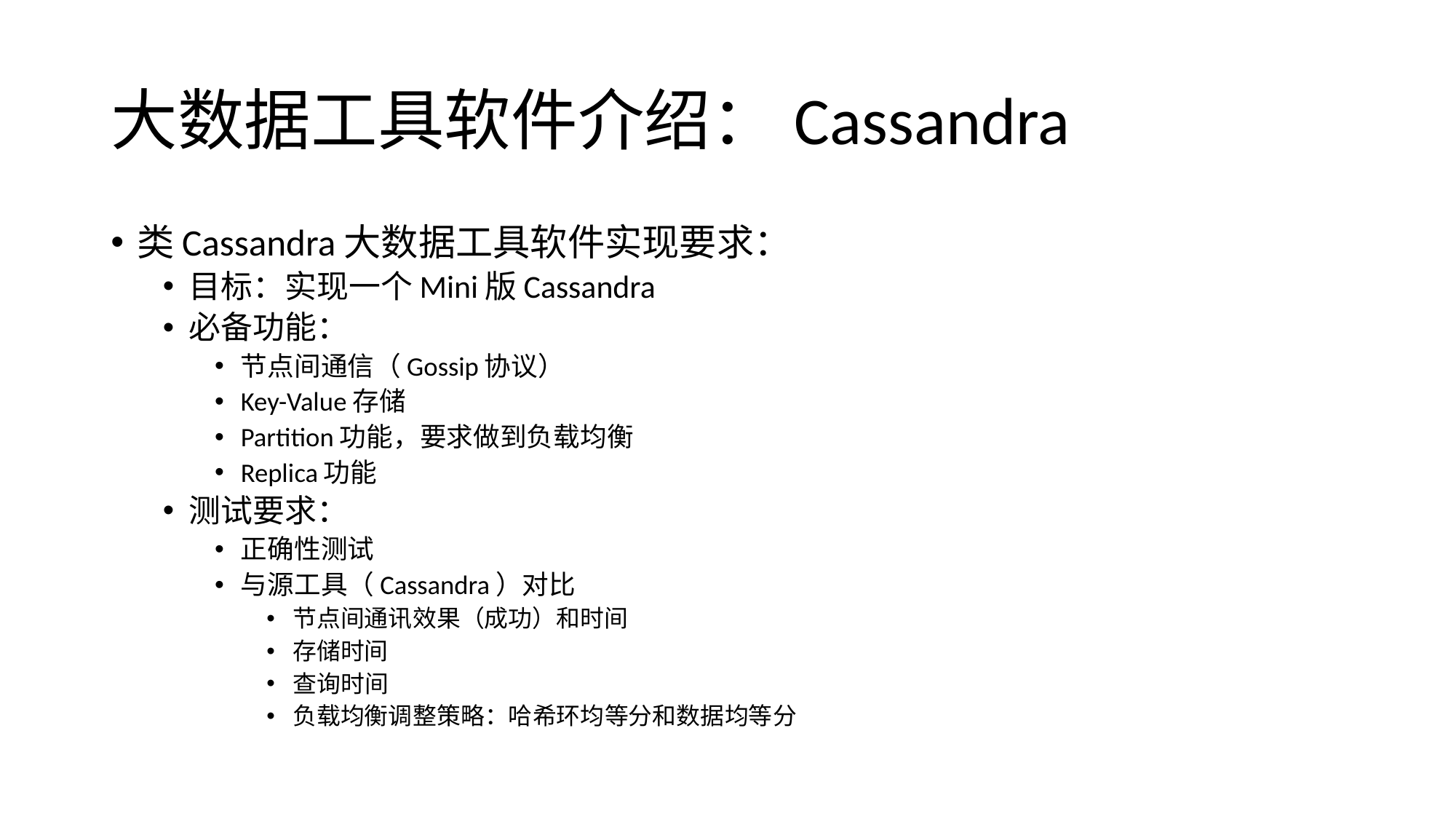

# 大数据工具软件介绍：Cassandra
类Cassandra大数据工具软件实现要求：
目标：实现一个Mini版Cassandra
必备功能：
节点间通信（Gossip协议）
Key-Value存储
Partition功能，要求做到负载均衡
Replica功能
测试要求：
正确性测试
与源工具（Cassandra）对比
节点间通讯效果（成功）和时间
存储时间
查询时间
负载均衡调整策略：哈希环均等分和数据均等分